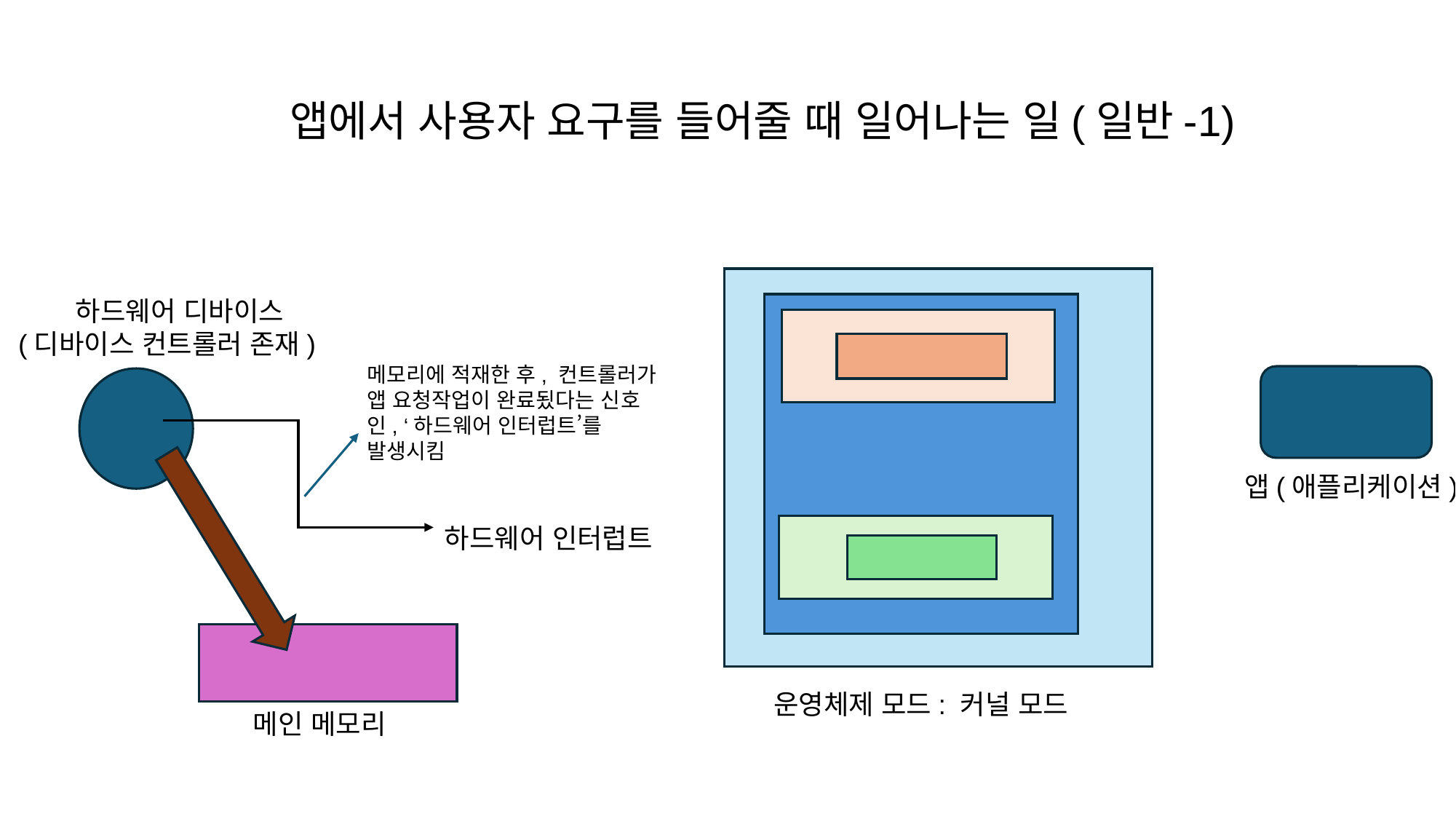

# 앱에서 사용자 요구를 들어줄 때 일어나는 일(일반-1)

하드웨어 디바이스
(디바이스 컨트롤러 존재)

메모리에 적재한 후, 컨트롤러가 앱 요청작업이 완료됬다는 신호인, ‘하드웨어 인터럽트’를 발생시킴

앱(애플리케이션)
하드웨어 인터럽트

운영체제 모드: 커널 모드
메인 메모리